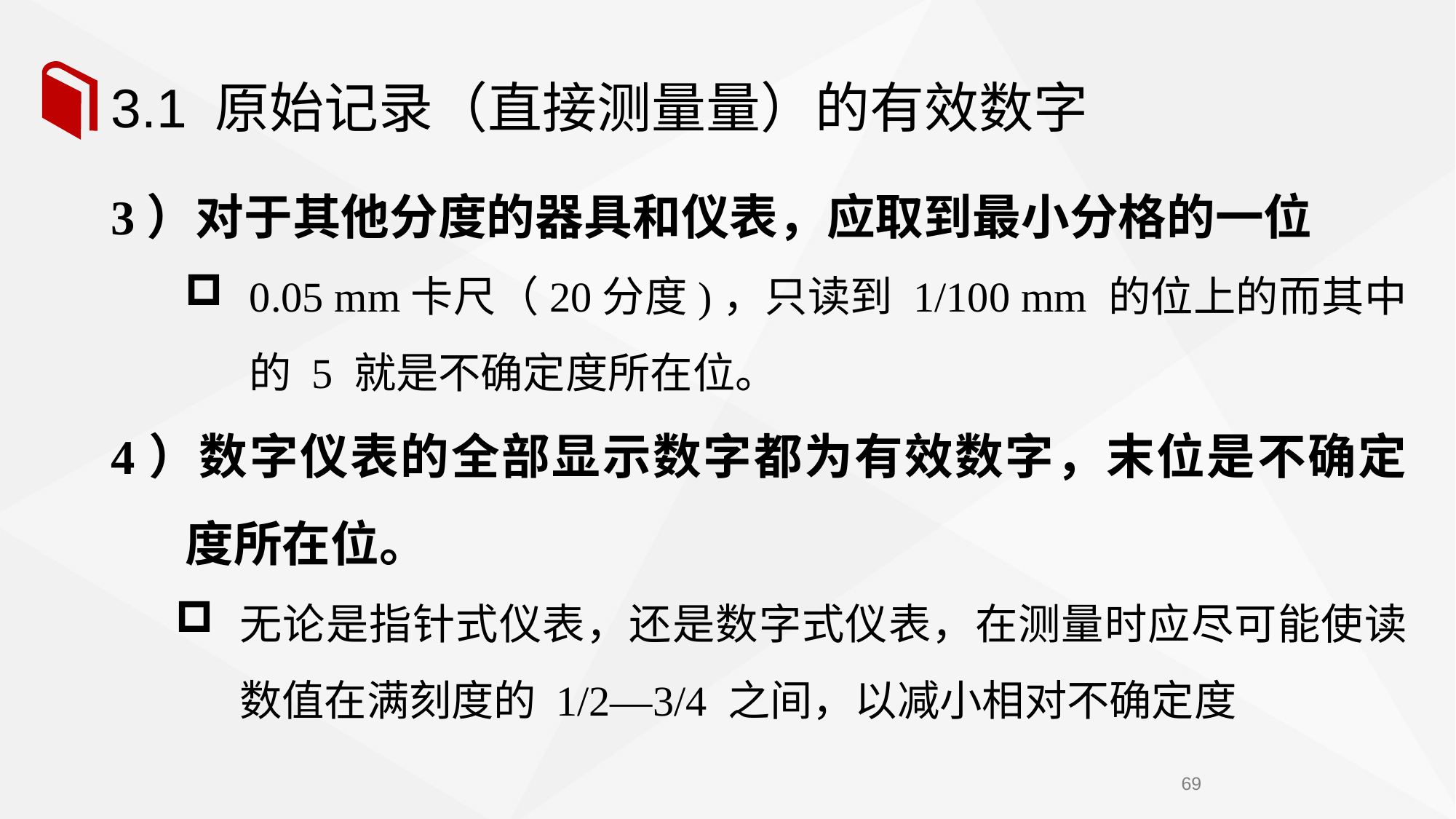

# 3.1 原始记录（直接测量量）的有效数字
3）对于其他分度的器具和仪表，应取到最小分格的一位
0.05 mm卡尺（20分度)，只读到 1/100 mm 的位上的而其中的 5 就是不确定度所在位。
4）数字仪表的全部显示数字都为有效数字，末位是不确定度所在位。
无论是指针式仪表，还是数字式仪表，在测量时应尽可能使读数值在满刻度的 1/2—3/4 之间，以减小相对不确定度
69